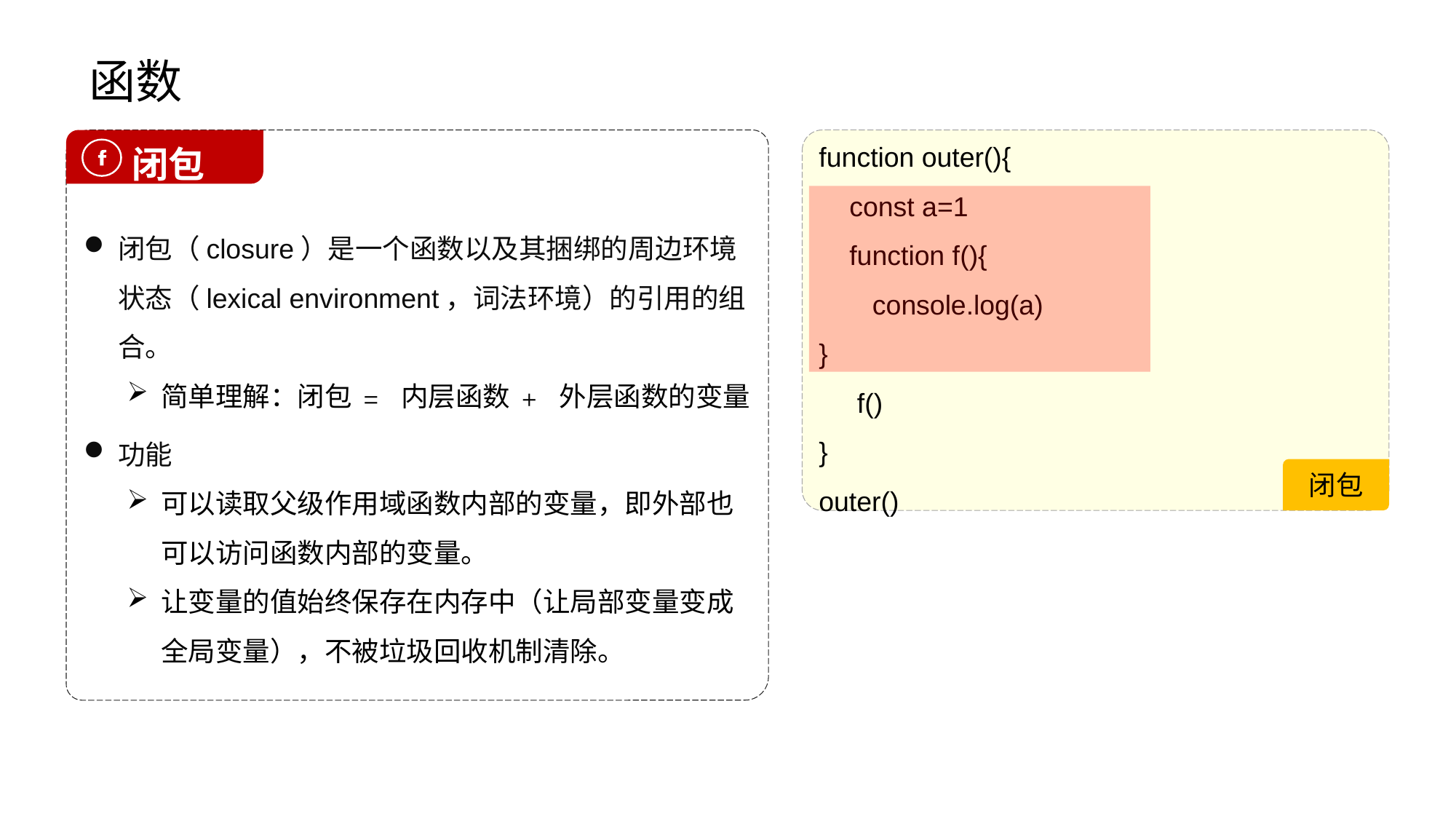

# 函数
闭包（closure）是一个函数以及其捆绑的周边环境状态（lexical environment，词法环境）的引用的组合。
简单理解：闭包 = 内层函数 + 外层函数的变量
功能
可以读取父级作用域函数内部的变量，即外部也可以访问函数内部的变量。
让变量的值始终保存在内存中（让局部变量变成全局变量），不被垃圾回收机制清除。
        闭包

function outer(){
    const a=1
    function f(){
       console.log(a)
}
     f()
}
outer()
闭包